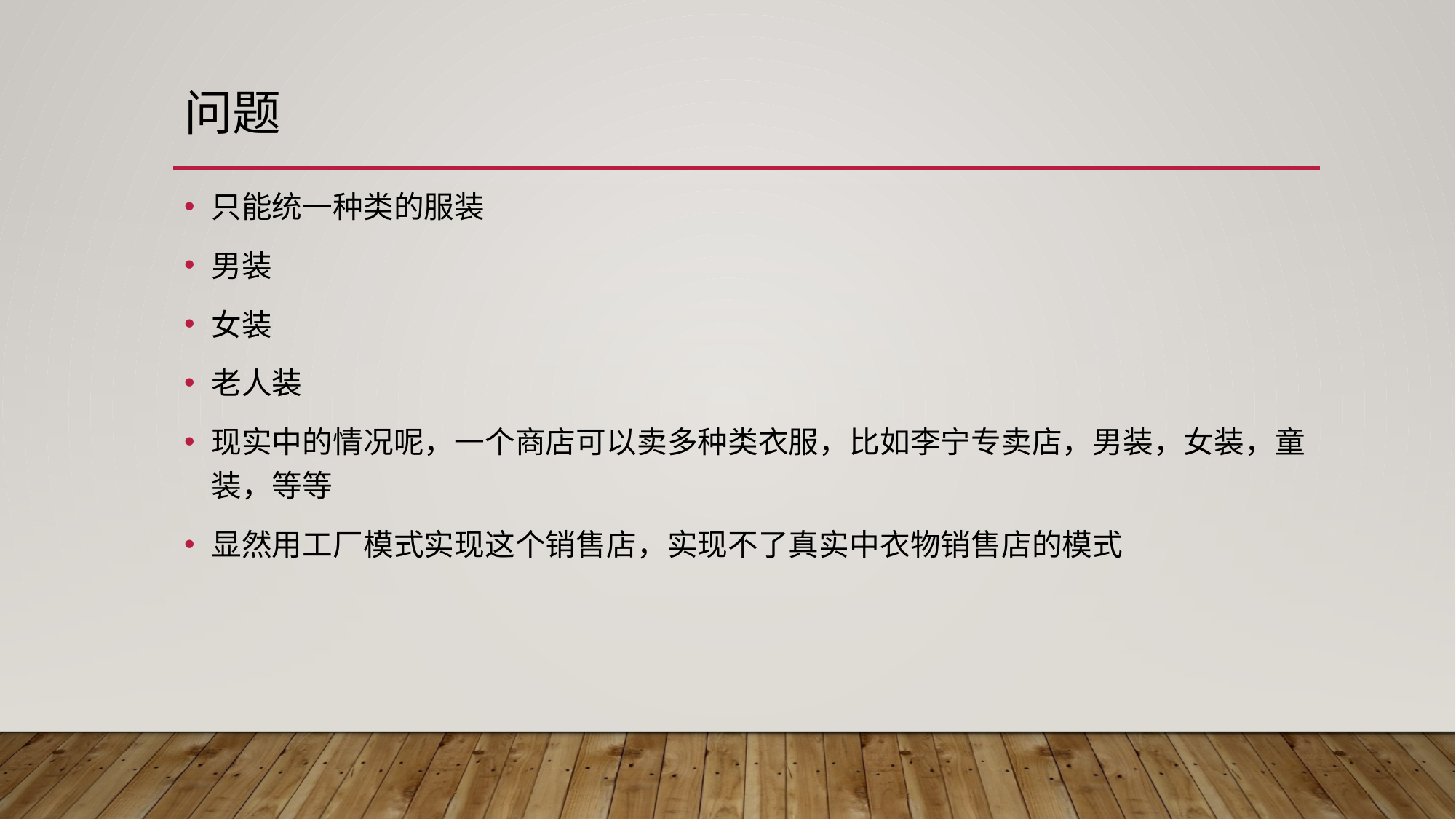

# 问题
只能统一种类的服装
男装
女装
老人装
现实中的情况呢，一个商店可以卖多种类衣服，比如李宁专卖店，男装，女装，童装，等等
显然用工厂模式实现这个销售店，实现不了真实中衣物销售店的模式